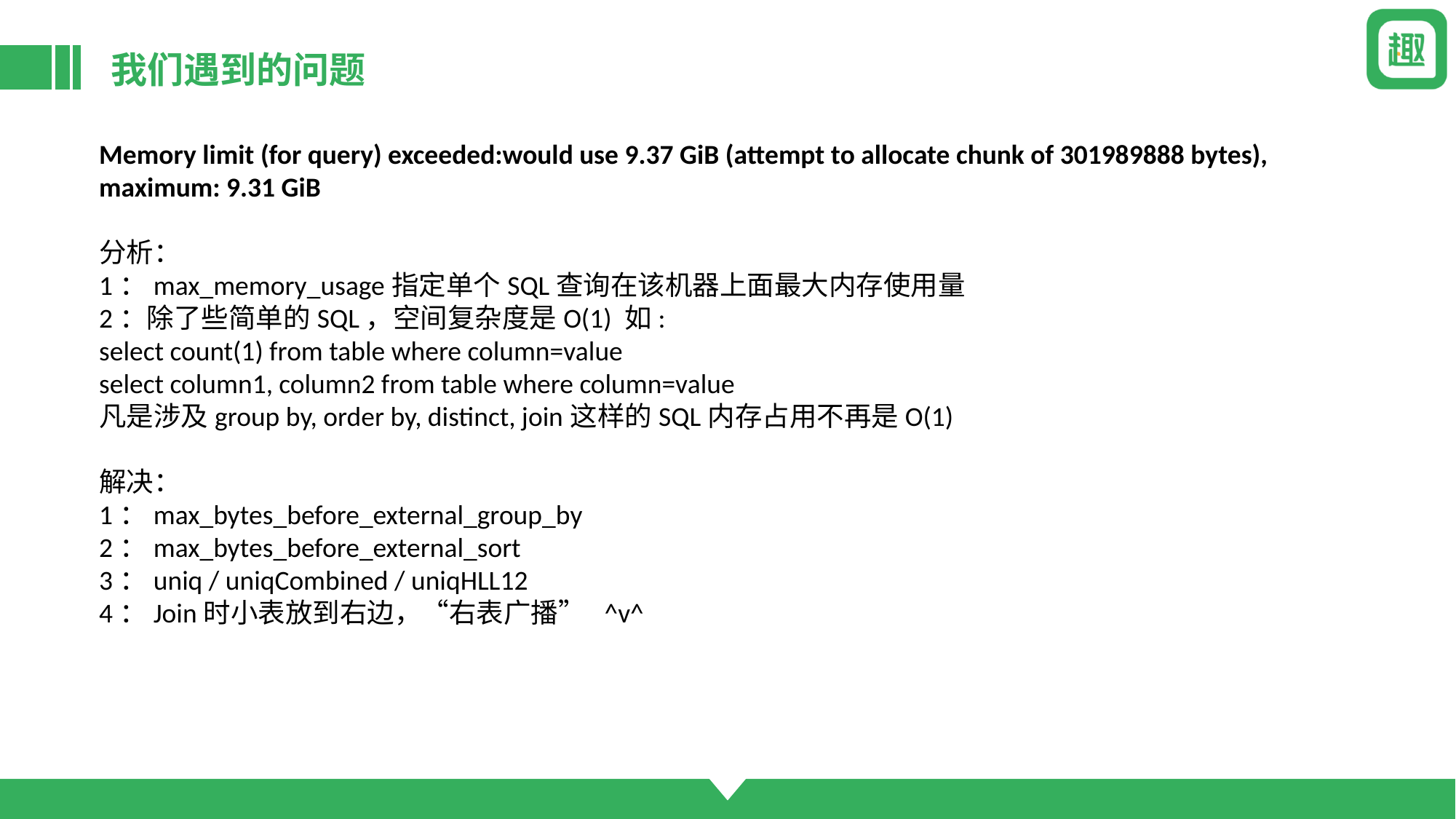

# 我们遇到的问题
Memory limit (for query) exceeded:would use 9.37 GiB (attempt to allocate chunk of 301989888 bytes), maximum: 9.31 GiB

分析：
1：max_memory_usage指定单个SQL查询在该机器上面最大内存使用量
2：除了些简单的SQL，空间复杂度是O(1) 如:
select count(1) from table where column=value
select column1, column2 from table where column=value
凡是涉及group by, order by, distinct, join这样的SQL内存占用不再是O(1)

解决：
1：max_bytes_before_external_group_by
2：max_bytes_before_external_sort
3：uniq / uniqCombined / uniqHLL12
4：Join时小表放到右边，“右表广播”  ^v^